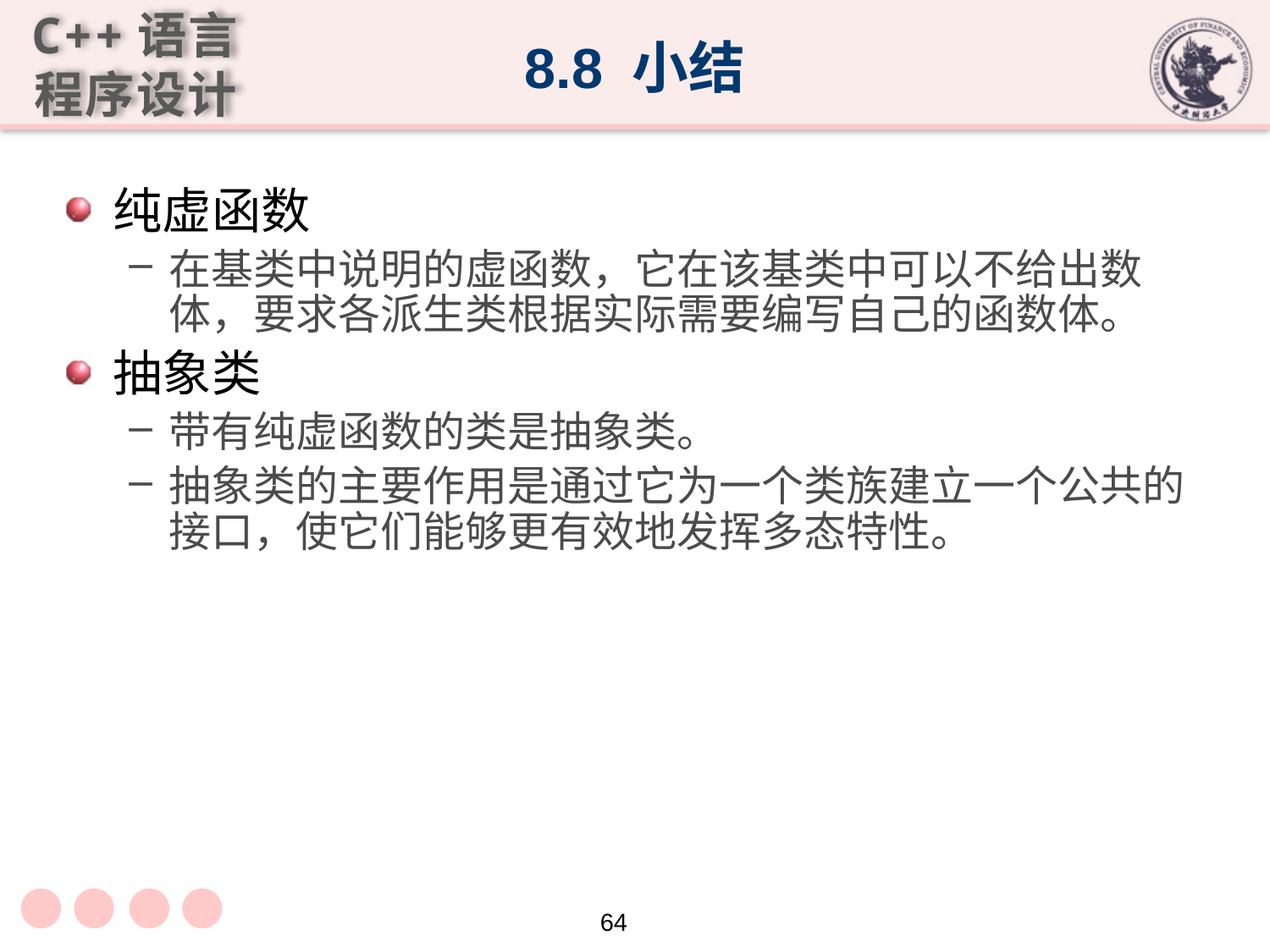

# 8.8 小结
纯虚函数
在基类中说明的虚函数，它在该基类中可以不给出数体，要求各派生类根据实际需要编写自己的函数体。
抽象类
带有纯虚函数的类是抽象类。
抽象类的主要作用是通过它为一个类族建立一个公共的接口，使它们能够更有效地发挥多态特性。
64